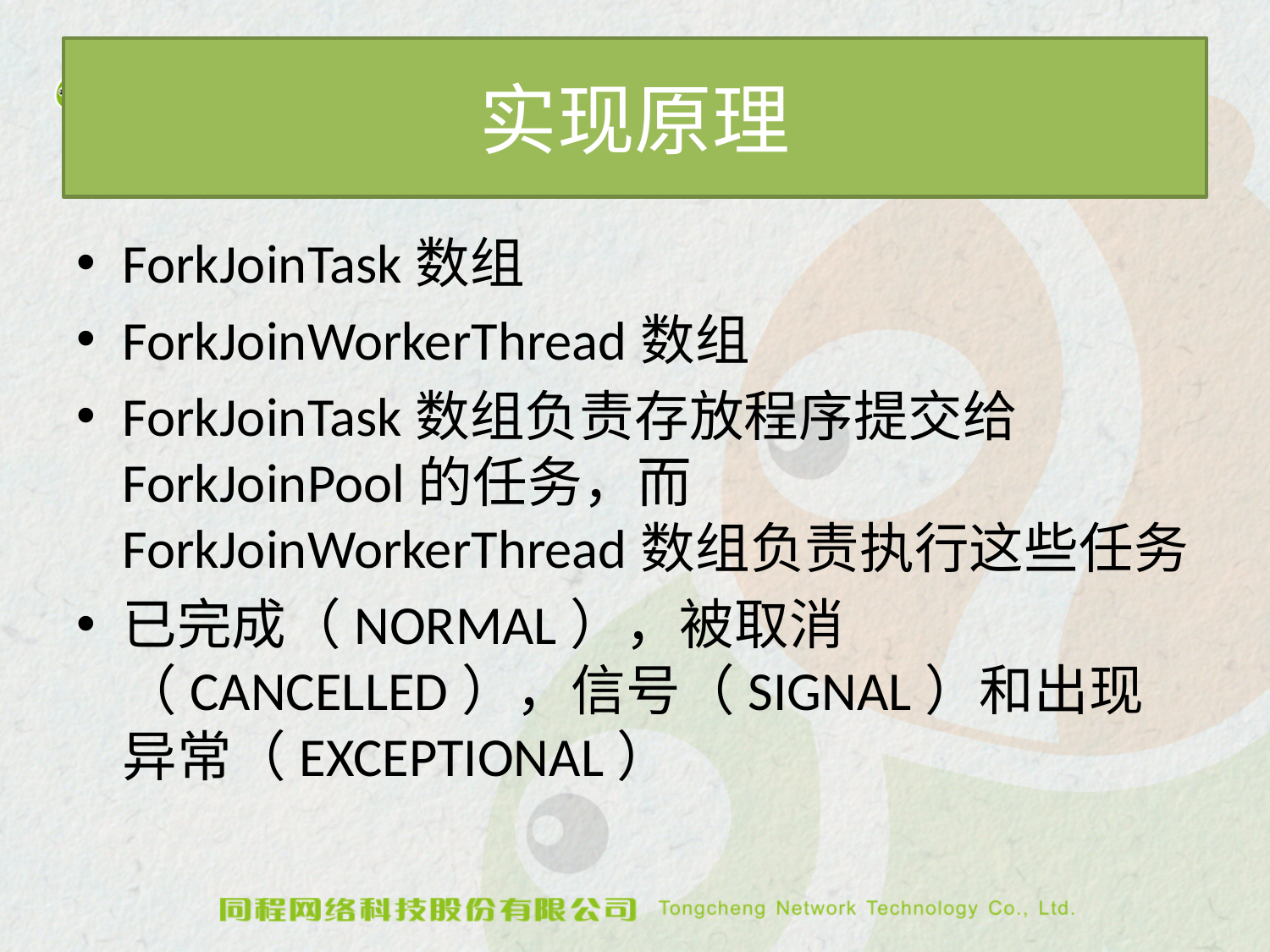

# 实现原理
ForkJoinTask数组
ForkJoinWorkerThread数组
ForkJoinTask数组负责存放程序提交给ForkJoinPool的任务，而ForkJoinWorkerThread数组负责执行这些任务
已完成（NORMAL），被取消（CANCELLED），信号（SIGNAL）和出现异常（EXCEPTIONAL）